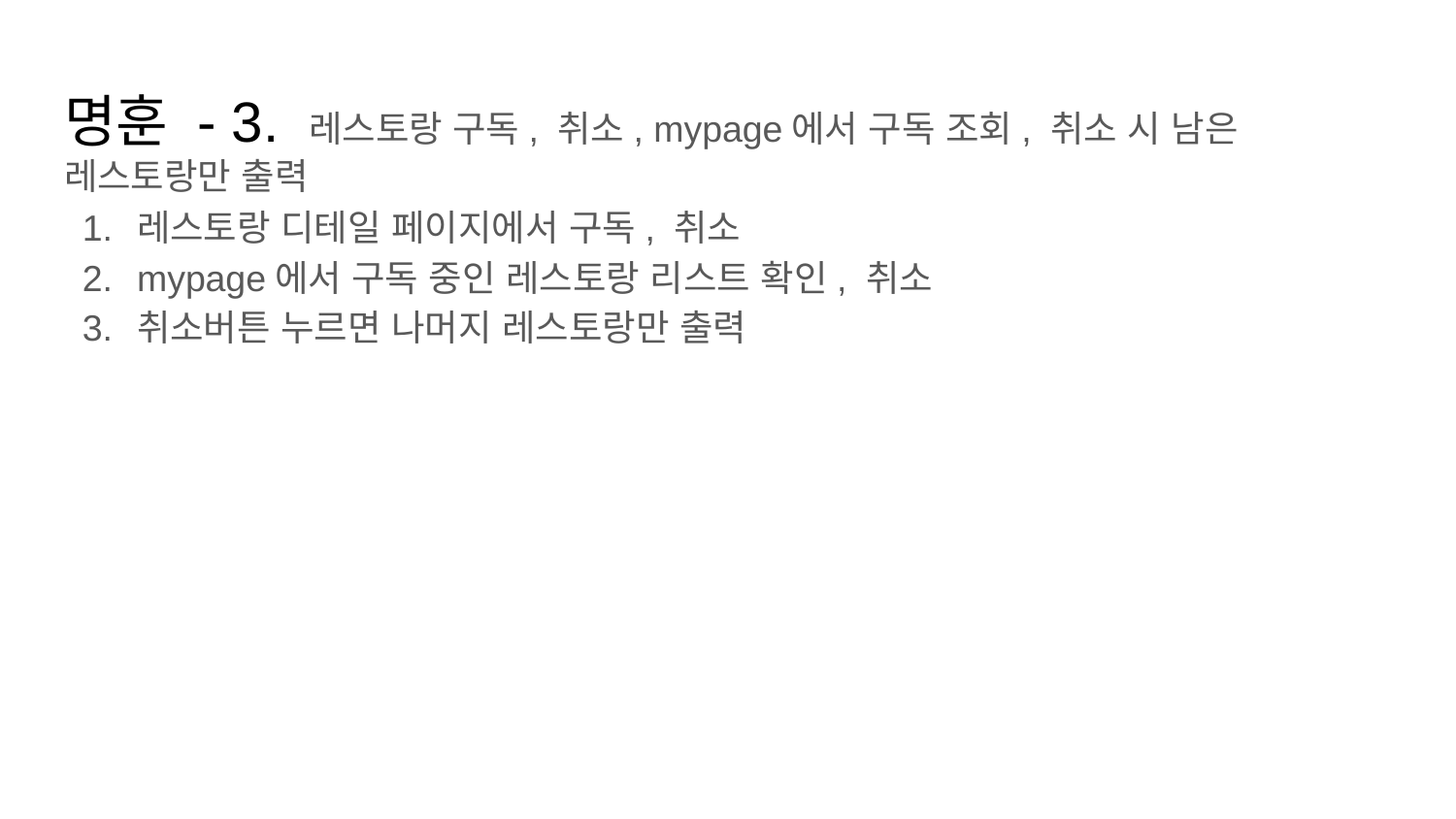

# 명훈 - 3. 레스토랑 구독, 취소, mypage에서 구독 조회, 취소 시 남은 레스토랑만 출력

레스토랑 디테일 페이지에서 구독, 취소
mypage에서 구독 중인 레스토랑 리스트 확인, 취소
취소버튼 누르면 나머지 레스토랑만 출력